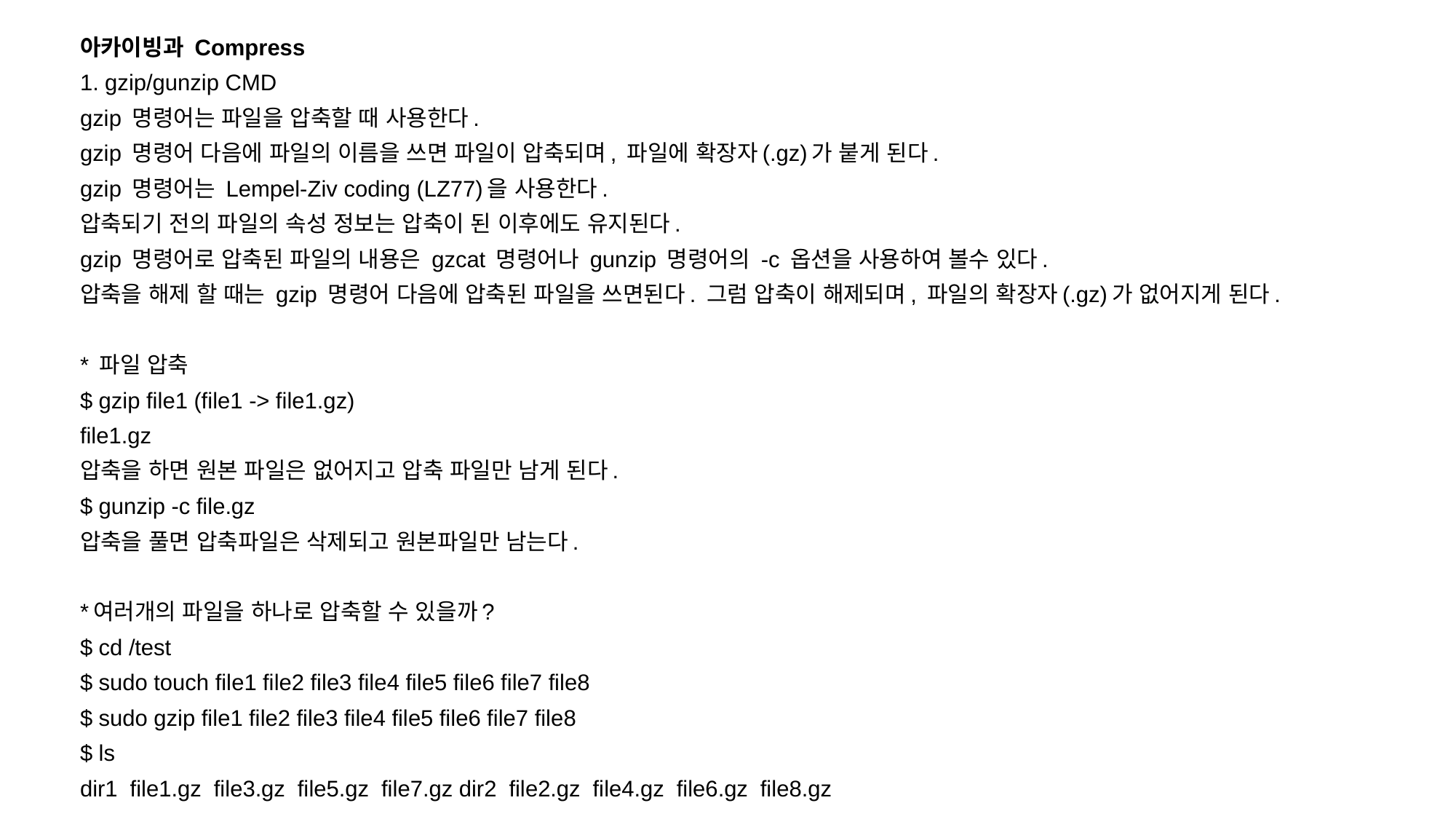

아카이빙과 Compress
1. gzip/gunzip CMD
gzip 명령어는 파일을 압축할 때 사용한다.
gzip 명령어 다음에 파일의 이름을 쓰면 파일이 압축되며, 파일에 확장자(.gz)가 붙게 된다.
gzip 명령어는 Lempel-Ziv coding (LZ77)을 사용한다.
압축되기 전의 파일의 속성 정보는 압축이 된 이후에도 유지된다.
gzip 명령어로 압축된 파일의 내용은 gzcat 명령어나 gunzip 명령어의 -c 옵션을 사용하여 볼수 있다.
압축을 해제 할 때는 gzip 명령어 다음에 압축된 파일을 쓰면된다. 그럼 압축이 해제되며, 파일의 확장자(.gz)가 없어지게 된다.

* 파일 압축
$ gzip file1 (file1 -> file1.gz)
file1.gz
압축을 하면 원본 파일은 없어지고 압축 파일만 남게 된다.
$ gunzip -c file.gz
압축을 풀면 압축파일은 삭제되고 원본파일만 남는다.

*여러개의 파일을 하나로 압축할 수 있을까?
$ cd /test
$ sudo touch file1 file2 file3 file4 file5 file6 file7 file8
$ sudo gzip file1 file2 file3 file4 file5 file6 file7 file8
$ ls
dir1  file1.gz  file3.gz  file5.gz  file7.gz dir2  file2.gz  file4.gz  file6.gz  file8.gz